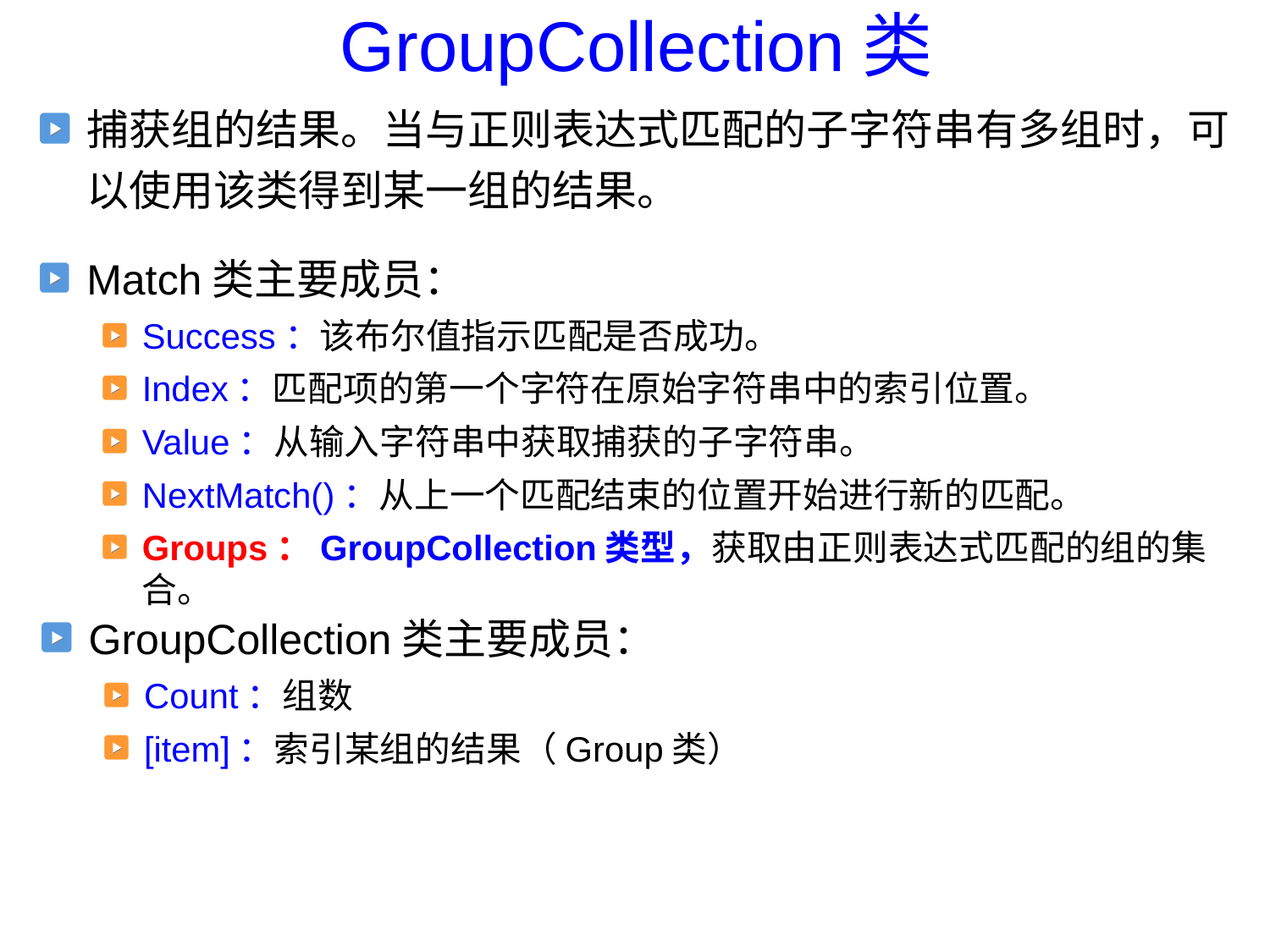

GroupCollection类
捕获组的结果。当与正则表达式匹配的子字符串有多组时，可以使用该类得到某一组的结果。
Match类主要成员：
Success：该布尔值指示匹配是否成功。
Index：匹配项的第一个字符在原始字符串中的索引位置。
Value：从输入字符串中获取捕获的子字符串。
NextMatch()：从上一个匹配结束的位置开始进行新的匹配。
Groups：GroupCollection类型，获取由正则表达式匹配的组的集合。
GroupCollection类主要成员：
Count：组数
[item]：索引某组的结果（Group类）